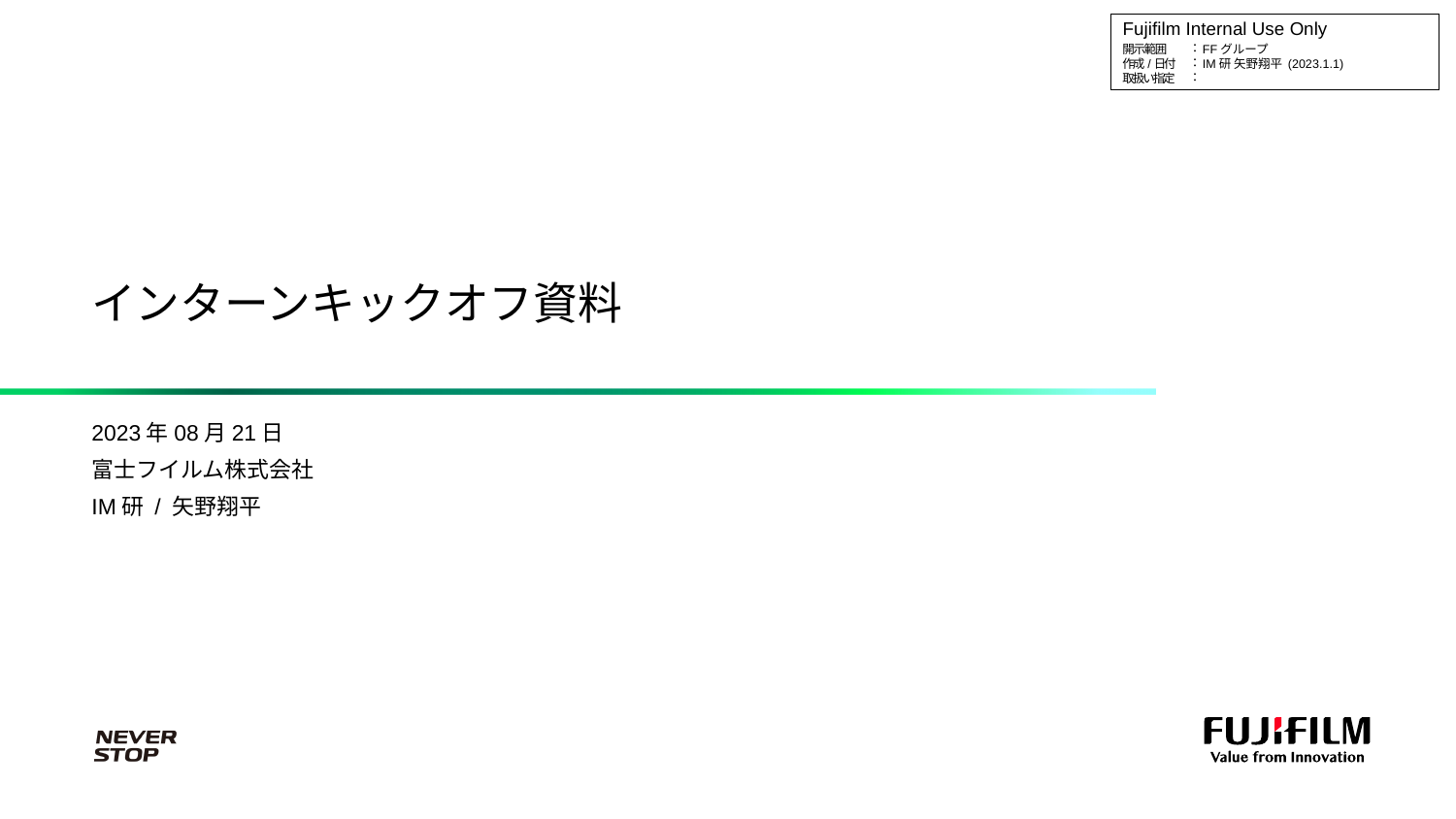

# インターンキックオフ資料
2023年08月21日
富士フイルム株式会社
IM研 / 矢野翔平